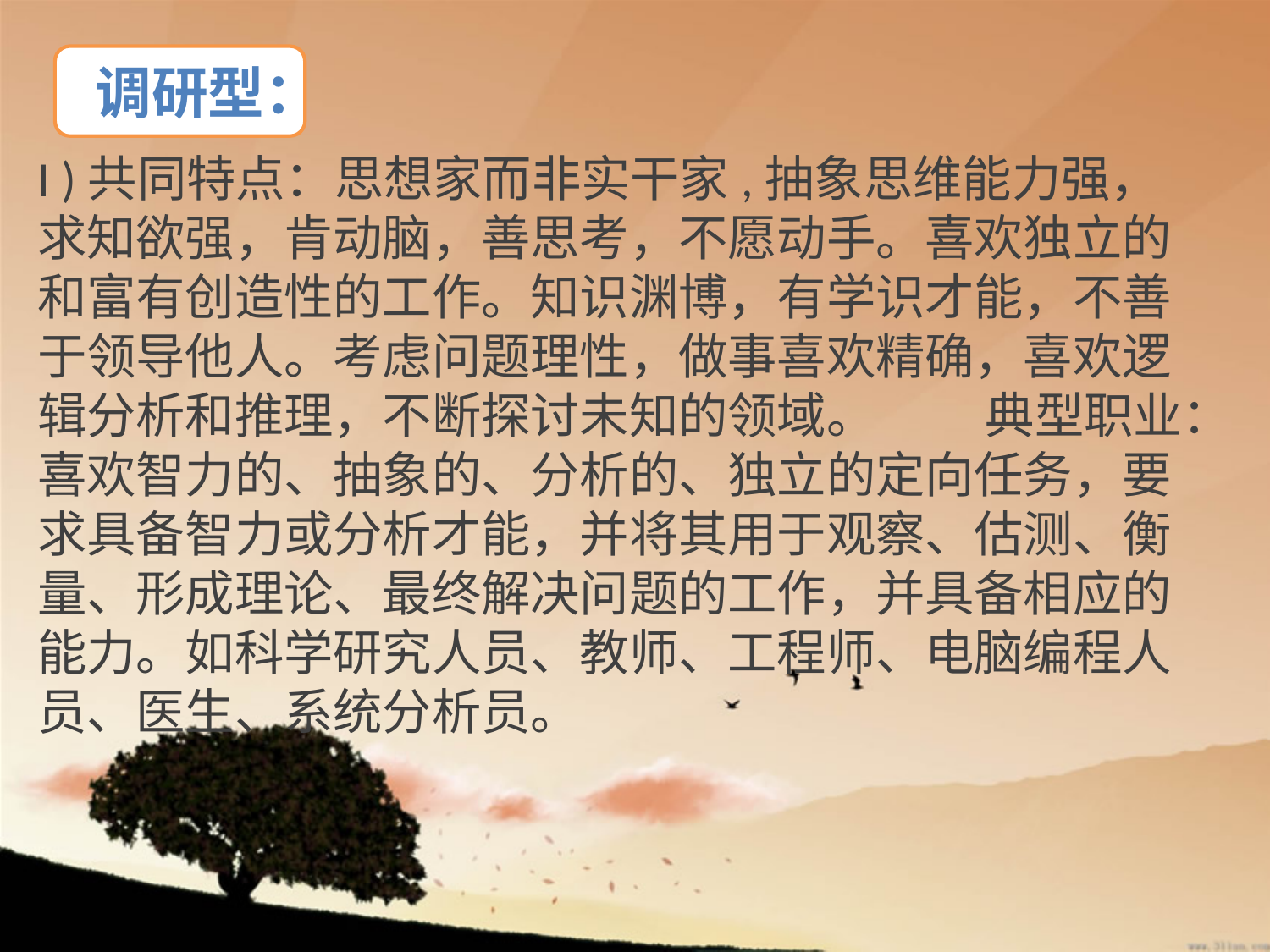

调研型：
I )共同特点：思想家而非实干家,抽象思维能力强，求知欲强，肯动脑，善思考，不愿动手。喜欢独立的和富有创造性的工作。知识渊博，有学识才能，不善于领导他人。考虑问题理性，做事喜欢精确，喜欢逻辑分析和推理，不断探讨未知的领域。 　　典型职业：喜欢智力的、抽象的、分析的、独立的定向任务，要求具备智力或分析才能，并将其用于观察、估测、衡量、形成理论、最终解决问题的工作，并具备相应的能力。如科学研究人员、教师、工程师、电脑编程人员、医生、系统分析员。